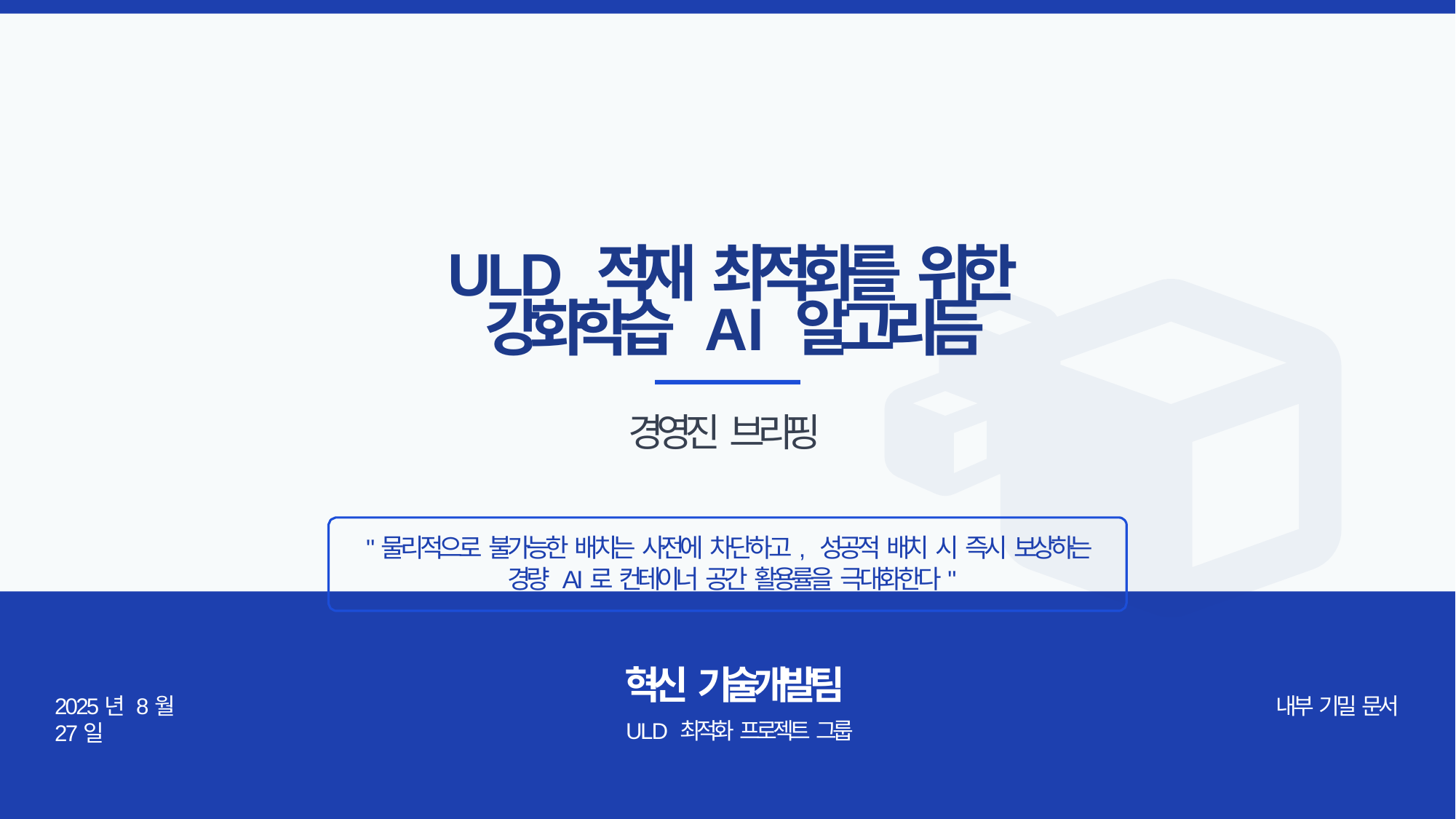

# ULD 적재 최적화를 위한 강화학습 AI 알고리듬

경영진 브리핑

"물리적으로 불가능한 배치는 사전에 차단하고, 성공적 배치 시 즉시 보상하는 경량 AI로 컨테이너 공간 활용률을 극대화한다"
혁신 기술개발팀
ULD 최적화 프로젝트 그룹
2025년 8월 27일
내부 기밀 문서